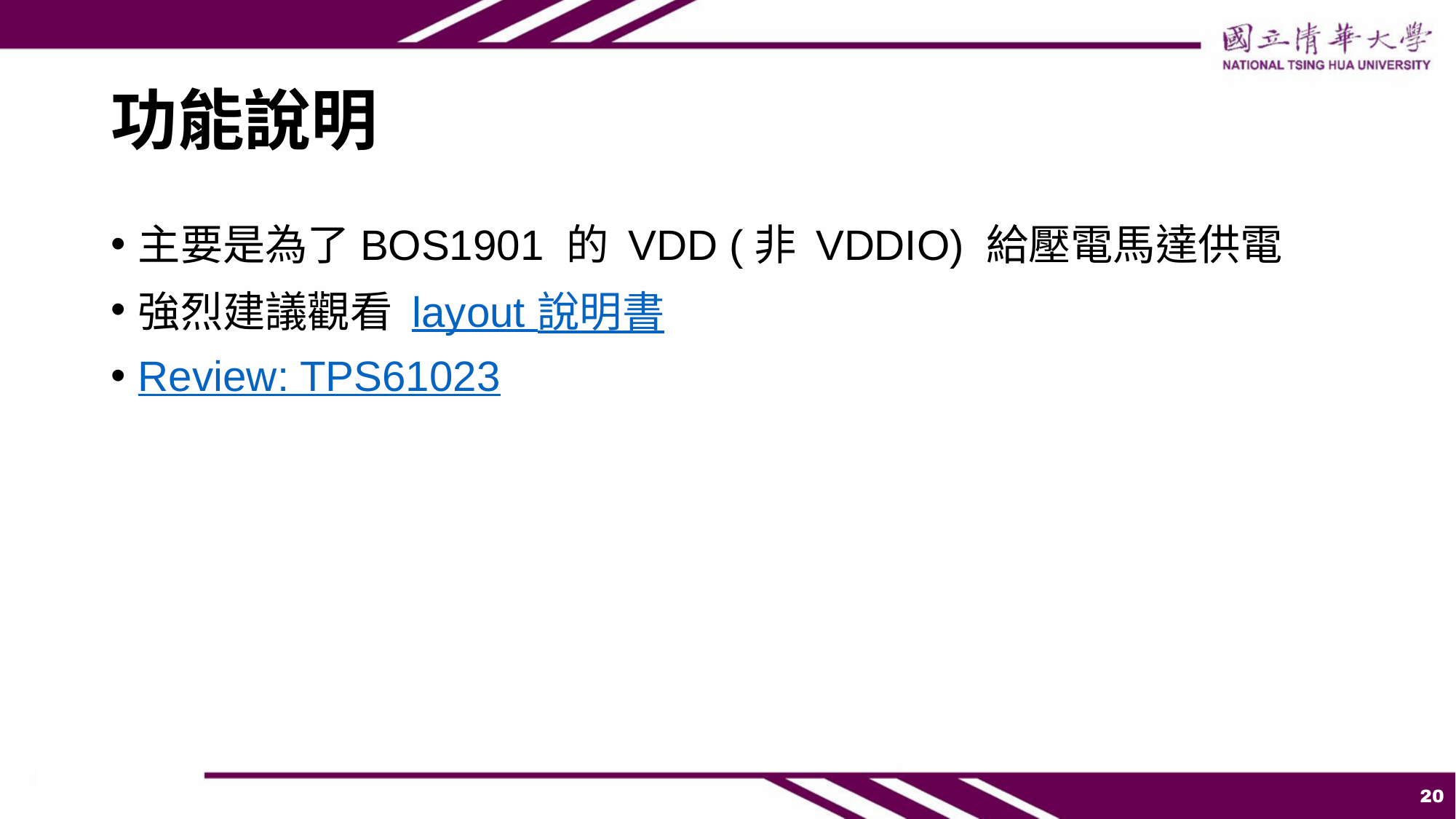

# 功能說明
主要是為了BOS1901 的 VDD (非 VDDIO) 給壓電馬達供電
強烈建議觀看 layout 說明書
Review: TPS61023
20